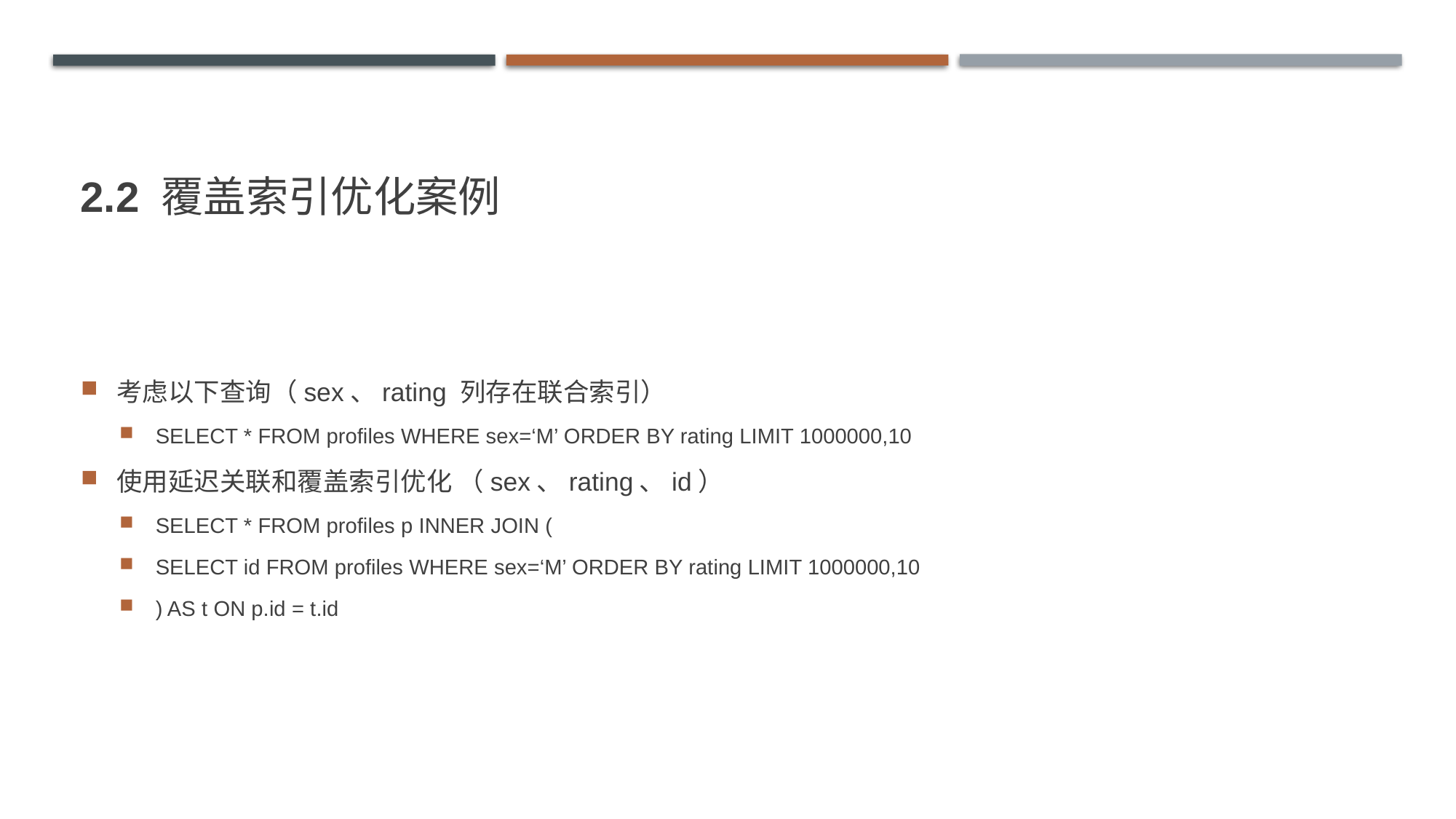

# 2.2 覆盖索引优化案例
考虑以下查询（sex、rating 列存在联合索引）
SELECT * FROM profiles WHERE sex=‘M’ ORDER BY rating LIMIT 1000000,10
使用延迟关联和覆盖索引优化 （sex、rating、id）
SELECT * FROM profiles p INNER JOIN (
SELECT id FROM profiles WHERE sex=‘M’ ORDER BY rating LIMIT 1000000,10
) AS t ON p.id = t.id